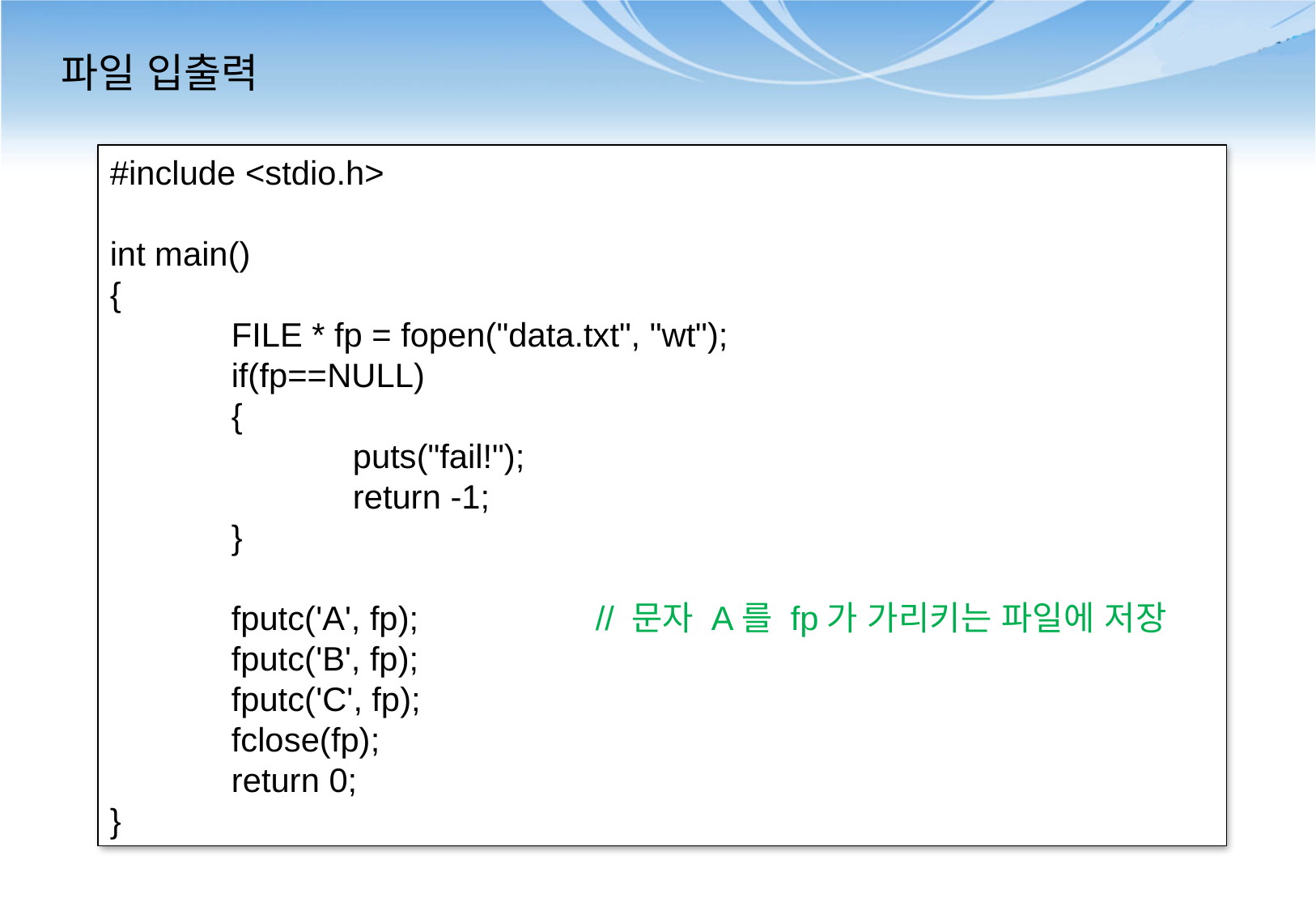

# 파일 입출력
#include <stdio.h>

int main()
{
	FILE * fp = fopen("data.txt", "wt");
	if(fp==NULL)
	{
		puts("fail!");
		return -1;
	}

	fputc('A', fp);		// 문자 A를 fp가 가리키는 파일에 저장
	fputc('B', fp);
	fputc('C', fp);
	fclose(fp);
	return 0;
}